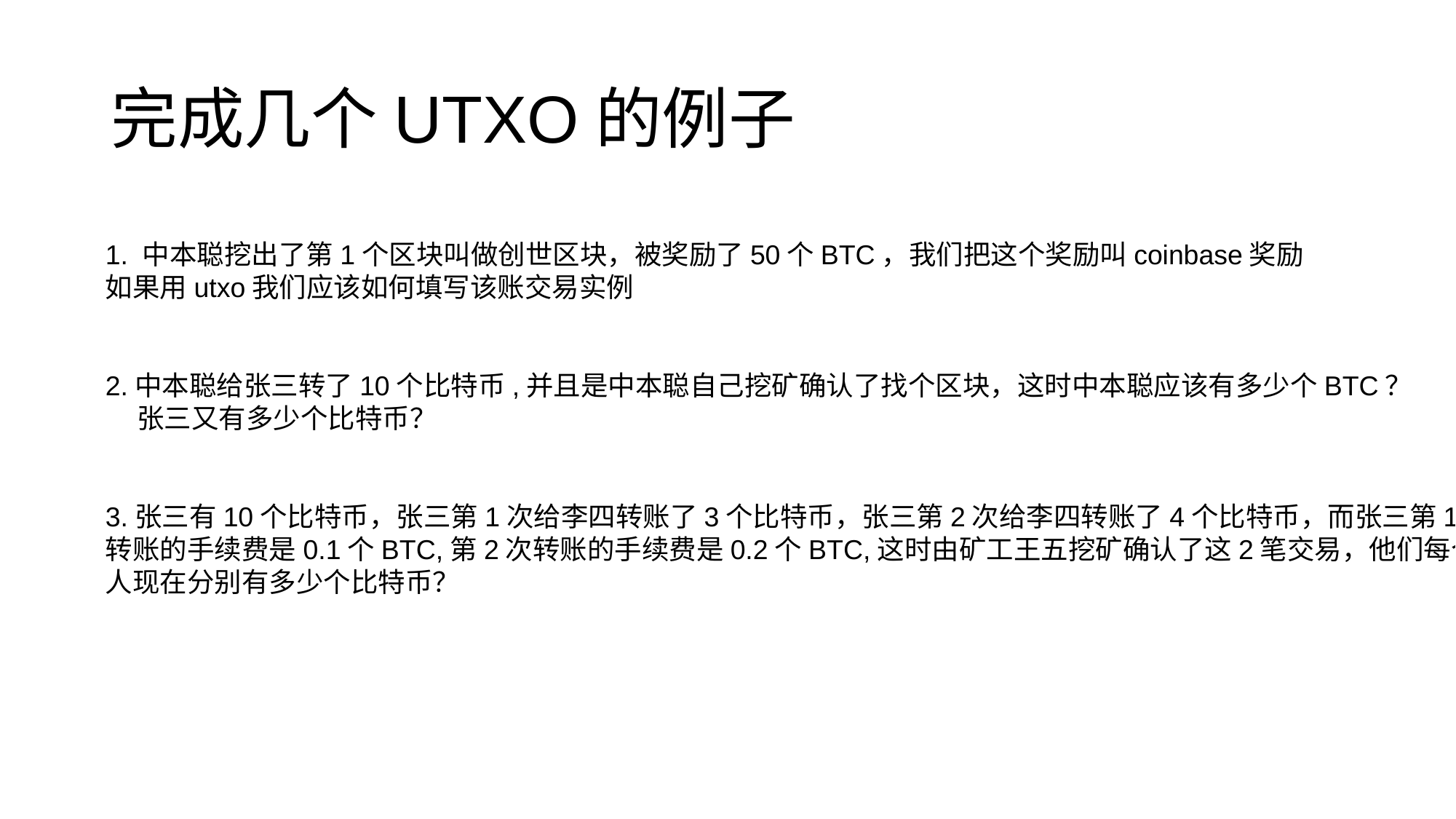

# 完成几个UTXO的例子
1. 中本聪挖出了第1个区块叫做创世区块，被奖励了50个BTC，我们把这个奖励叫coinbase奖励
如果用utxo我们应该如何填写该账交易实例

2.中本聪给张三转了10个比特币,并且是中本聪自己挖矿确认了找个区块，这时中本聪应该有多少个BTC？
    张三又有多少个比特币？

3.张三有10个比特币，张三第1次给李四转账了3个比特币，张三第2次给李四转账了4个比特币，而张三第1次
转账的手续费是0.1个BTC,第2次转账的手续费是0.2个BTC,这时由矿工王五挖矿确认了这2笔交易，他们每个
人现在分别有多少个比特币？